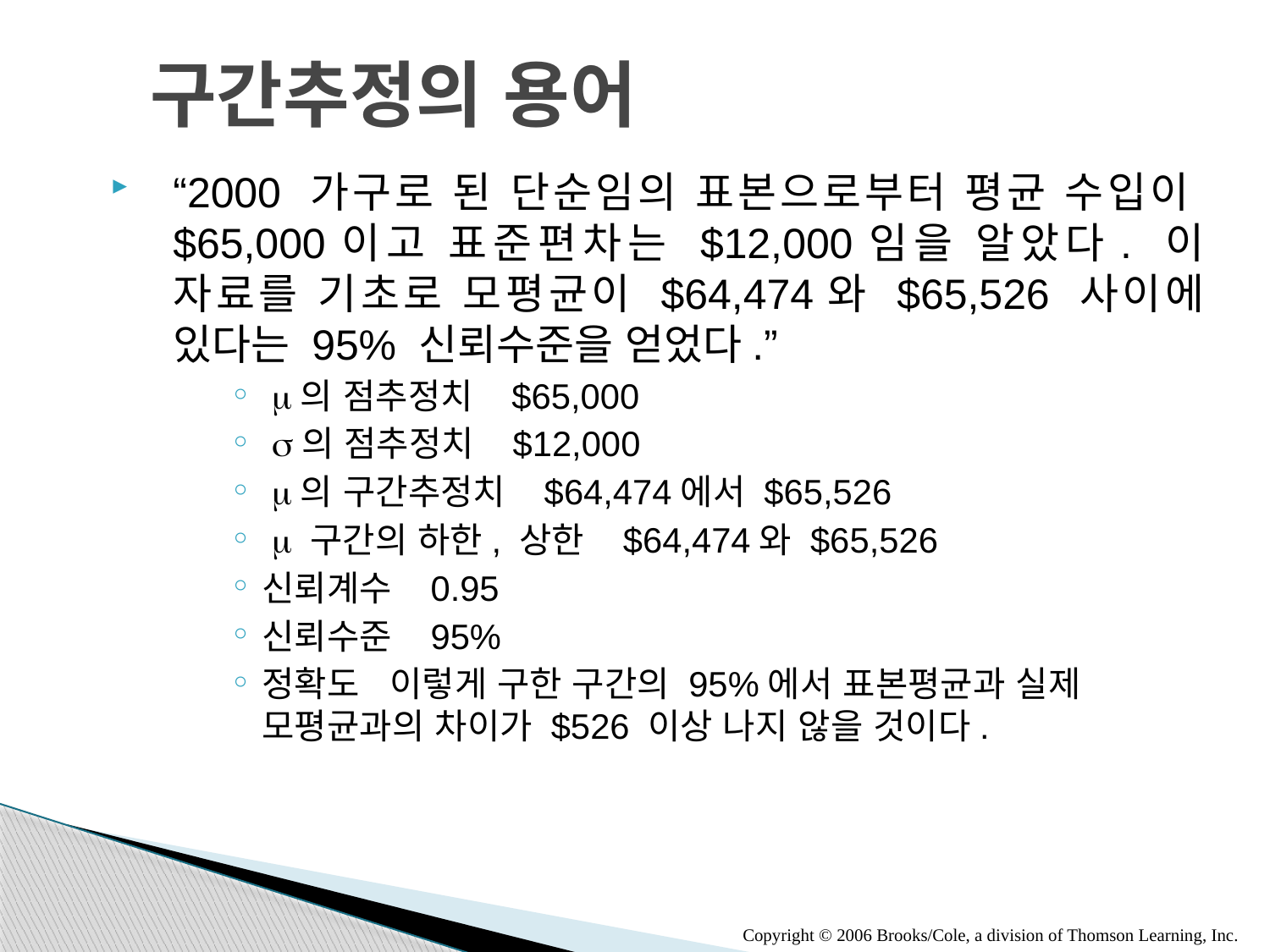

# 구간추정의 용어
“2000 가구로 된 단순임의 표본으로부터 평균 수입이  $65,000이고 표준편차는 $12,000임을 알았다. 이 자료를 기초로 모평균이 $64,474와 $65,526 사이에 있다는 95% 신뢰수준을 얻었다.”
 μ의 점추정치   $65,000
 σ의 점추정치   $12,000
 μ의 구간추정치   $64,474에서 $65,526
 μ 구간의 하한, 상한   $64,474와 $65,526
신뢰계수   0.95
신뢰수준   95%
정확도   이렇게 구한 구간의 95%에서 표본평균과 실제 모평균과의 차이가 $526 이상 나지 않을 것이다.